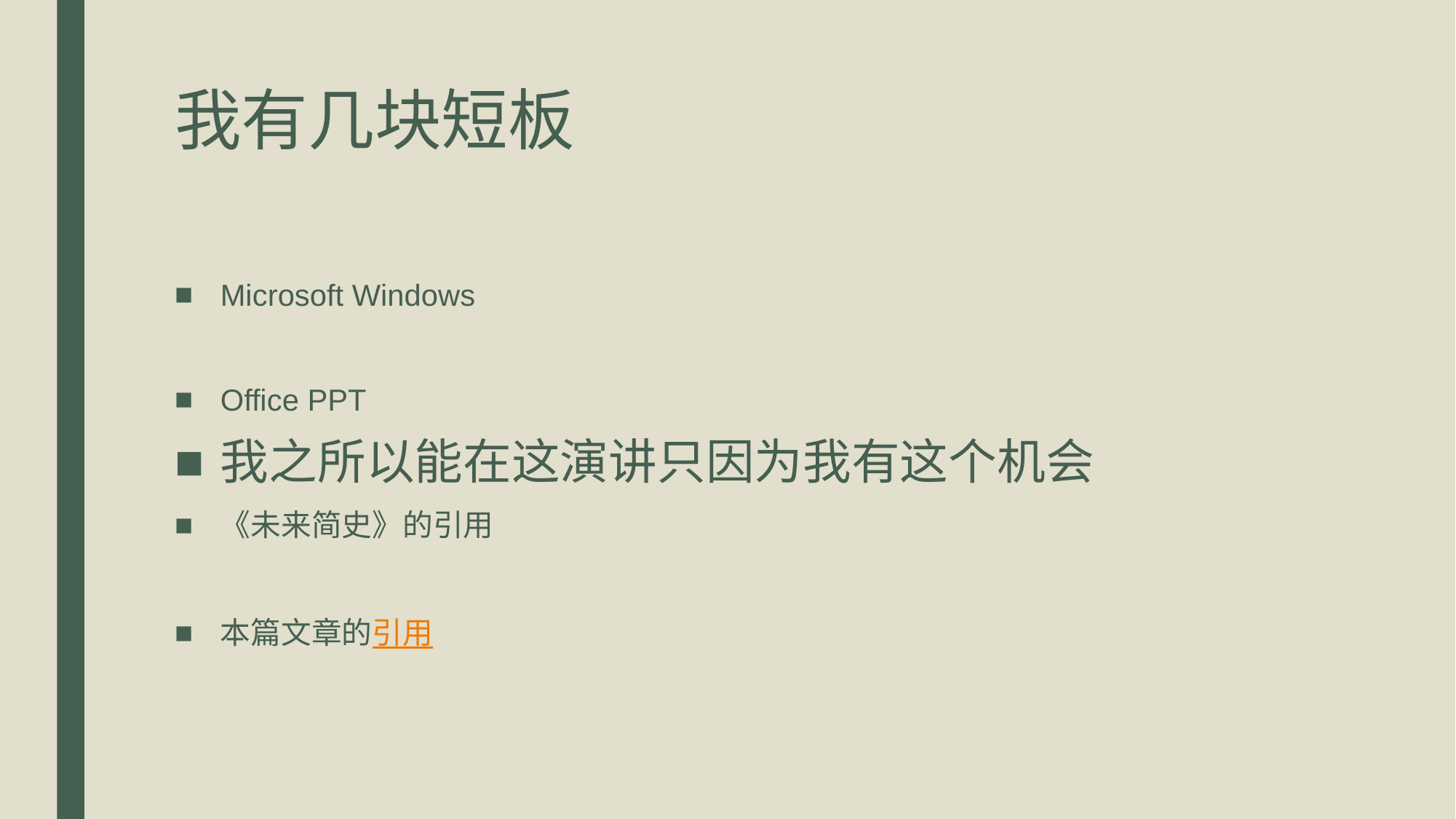

# 我有几块短板
Microsoft Windows

Office PPT
我之所以能在这演讲只因为我有这个机会
《未来简史》的引用

本篇文章的引用